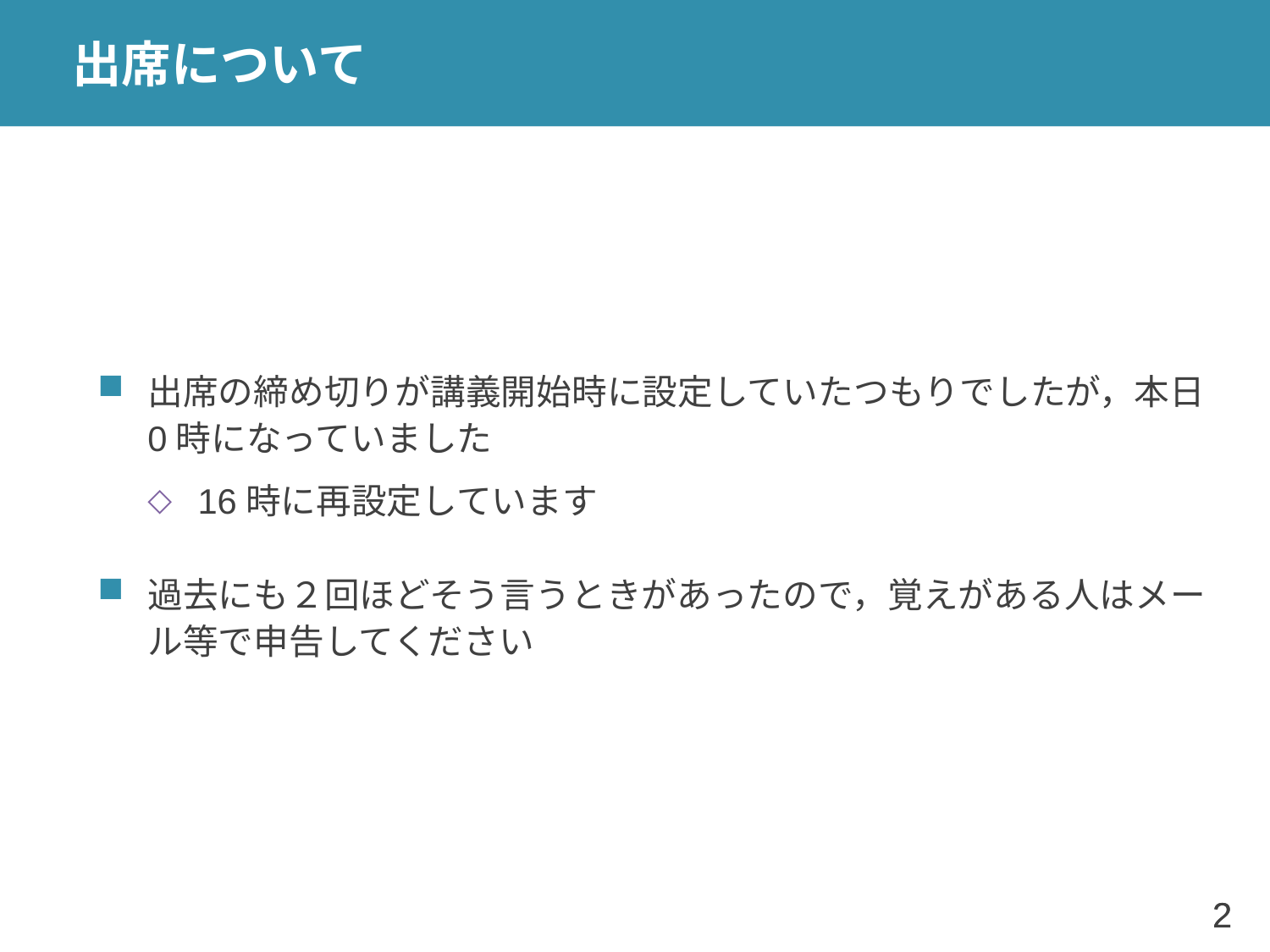

# 出席について
出席の締め切りが講義開始時に設定していたつもりでしたが，本日0時になっていました
16時に再設定しています
過去にも２回ほどそう言うときがあったので，覚えがある人はメール等で申告してください